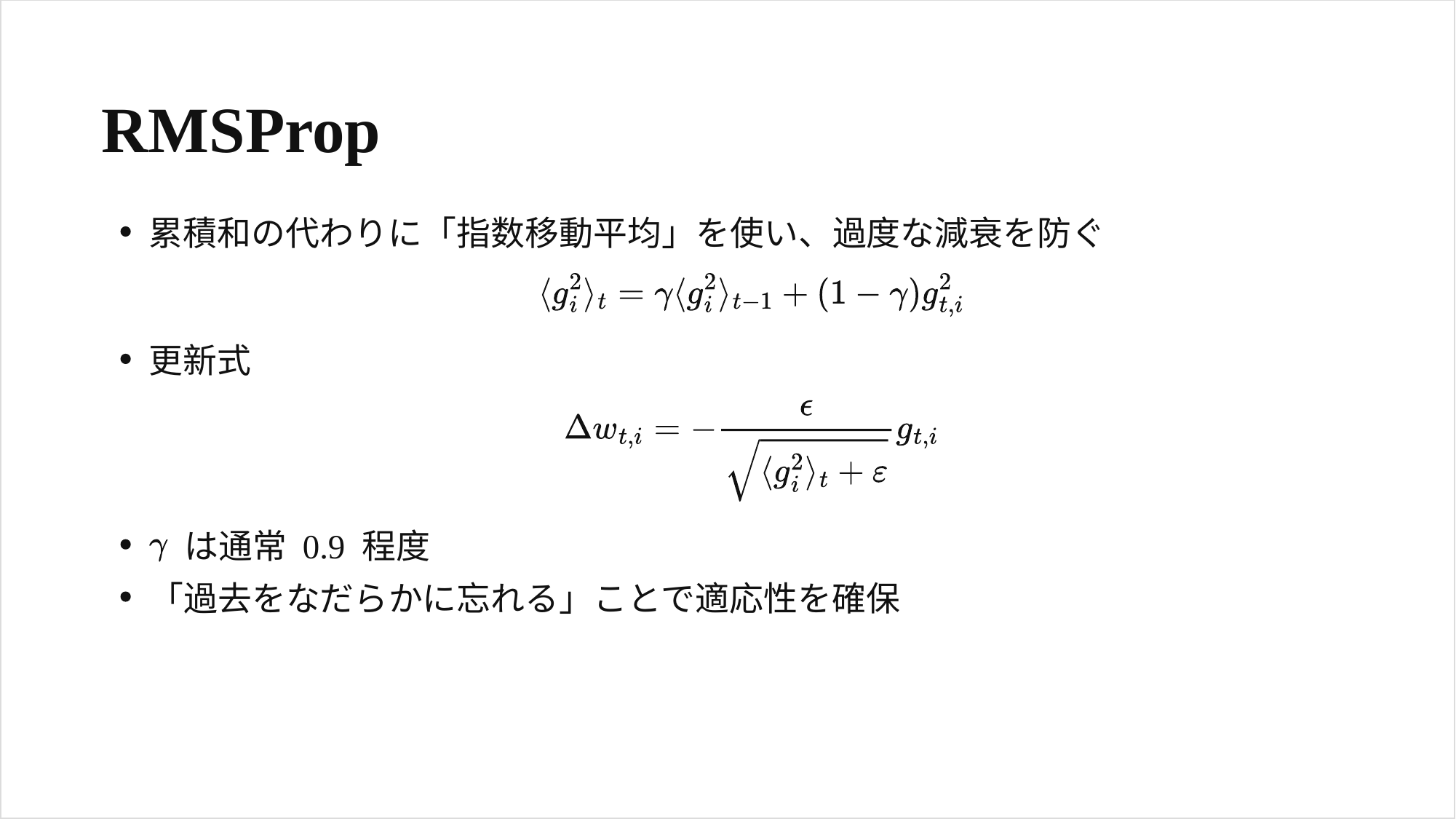

RMSProp
累積和の代わりに「指数移動平均」を使い、過度な減衰を防ぐ

更新式

 は通常 0.9 程度

「過去をなだらかに忘れる」ことで適応性を確保